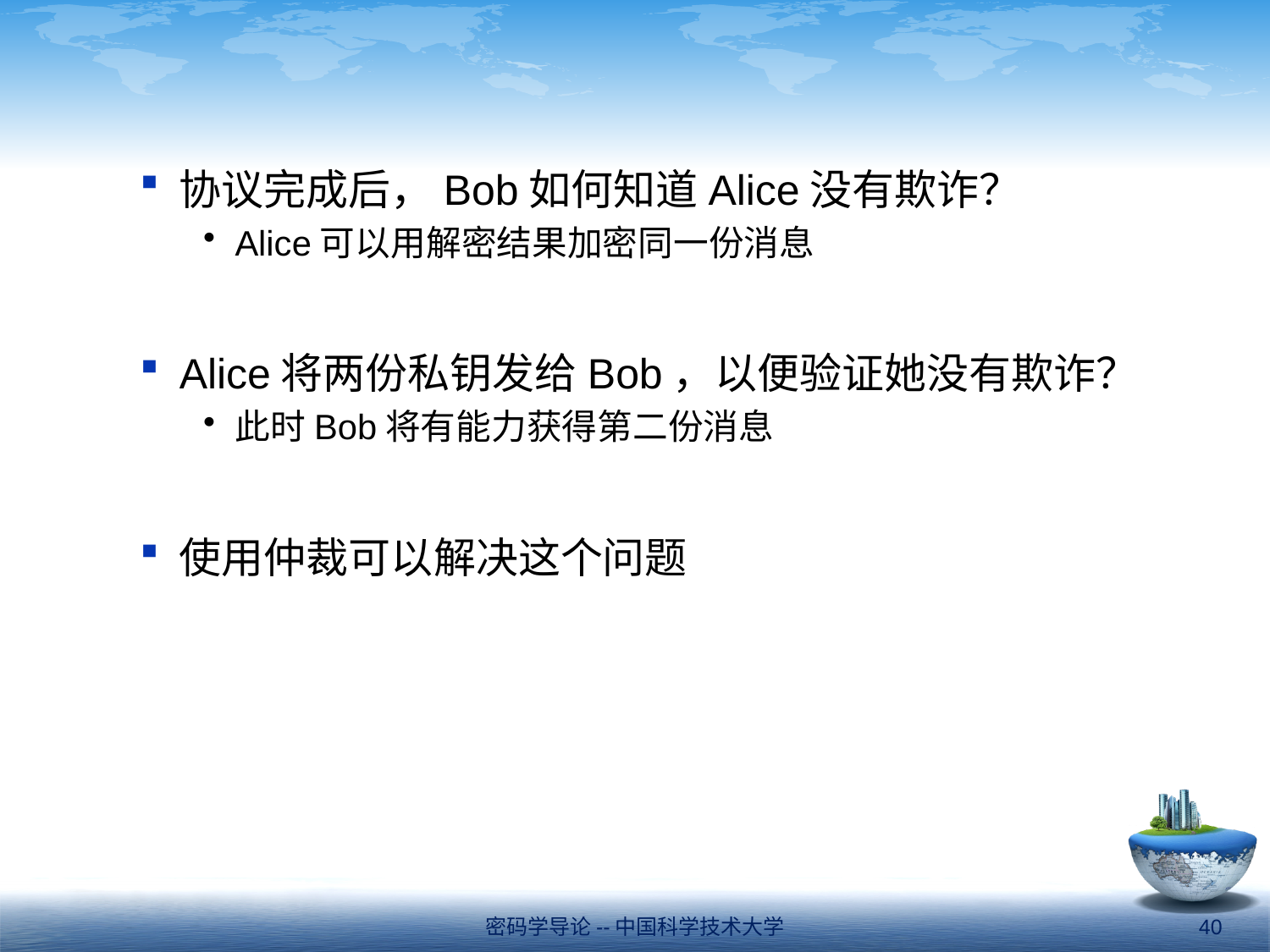

#
协议完成后，Bob如何知道Alice没有欺诈？
Alice可以用解密结果加密同一份消息

Alice将两份私钥发给Bob，以便验证她没有欺诈？
此时Bob将有能力获得第二份消息

使用仲裁可以解决这个问题

密码学导论--中国科学技术大学
40